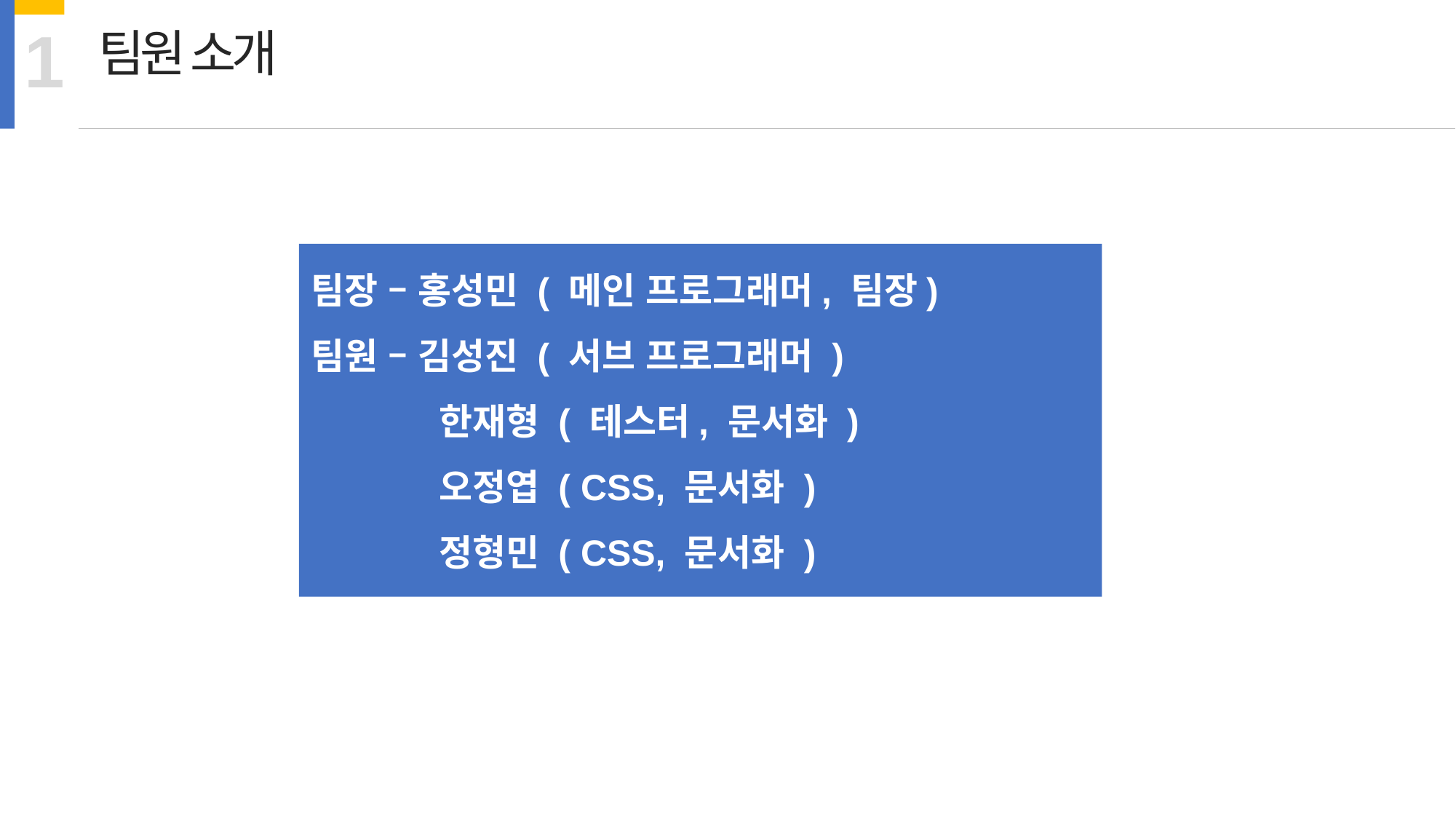

1
팀원 소개
팀장 – 홍성민 ( 메인 프로그래머, 팀장)
팀원 – 김성진 ( 서브 프로그래머 )
	 한재형 ( 테스터, 문서화 )
	 오정엽 ( CSS, 문서화 )
	 정형민 ( CSS, 문서화 )

1
2